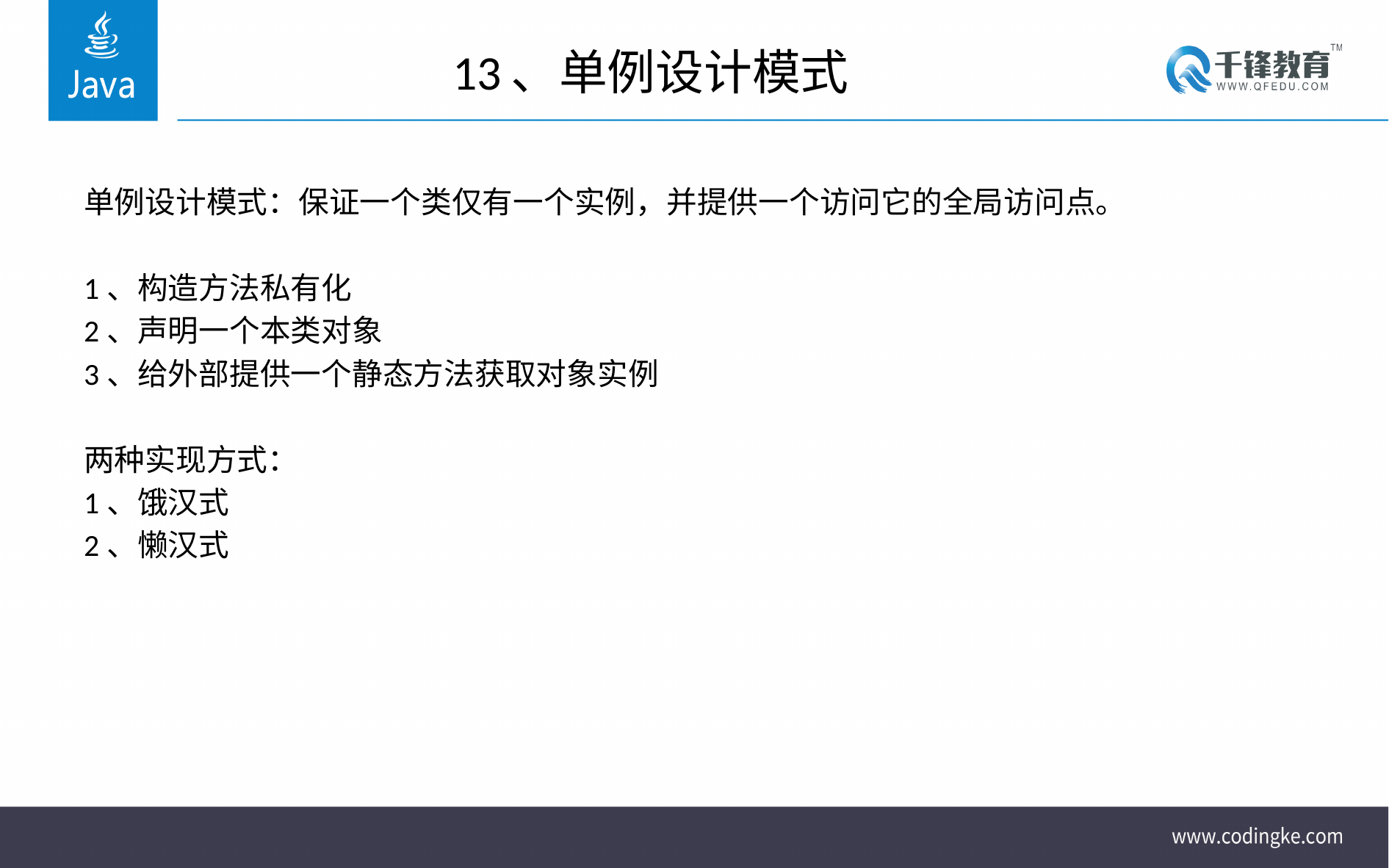

# 13、单例设计模式
单例设计模式：保证一个类仅有一个实例，并提供一个访问它的全局访问点。

1、构造方法私有化
2、声明一个本类对象
3、给外部提供一个静态方法获取对象实例

两种实现方式：
1、饿汉式
2、懒汉式